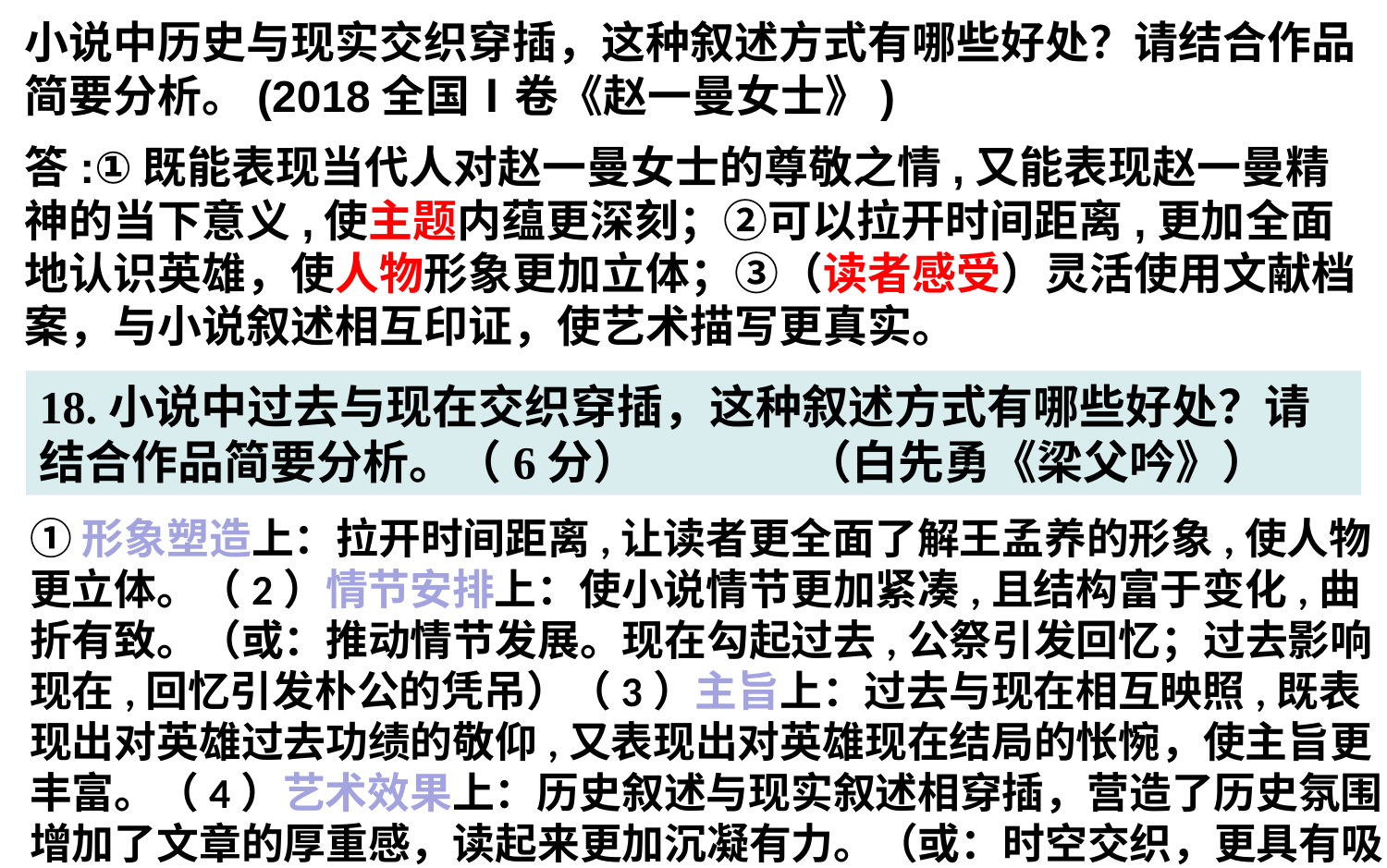

小说中历史与现实交织穿插，这种叙述方式有哪些好处？请结合作品简要分析。(2018全国Ⅰ卷《赵一曼女士》)

答:①既能表现当代人对赵一曼女士的尊敬之情,又能表现赵一曼精神的当下意义,使主题内蕴更深刻；②可以拉开时间距离,更加全面地认识英雄，使人物形象更加立体；③（读者感受）灵活使用文献档案，与小说叙述相互印证，使艺术描写更真实。
18.小说中过去与现在交织穿插，这种叙述方式有哪些好处？请结合作品简要分析。（6分）                （白先勇《梁父吟》）
①形象塑造上：拉开时间距离,让读者更全面了解王孟养的形象,使人物更立体。（2）情节安排上：使小说情节更加紧凑,且结构富于变化,曲折有致。（或：推动情节发展。现在勾起过去,公祭引发回忆；过去影响现在,回忆引发朴公的凭吊）（3）主旨上：过去与现在相互映照,既表现出对英雄过去功绩的敬仰,又表现出对英雄现在结局的怅惋，使主旨更丰富。（4）艺术效果上：历史叙述与现实叙述相穿插，营造了历史氛围，增加了文章的厚重感，读起来更加沉凝有力。（或：时空交织，更具有吸引力）